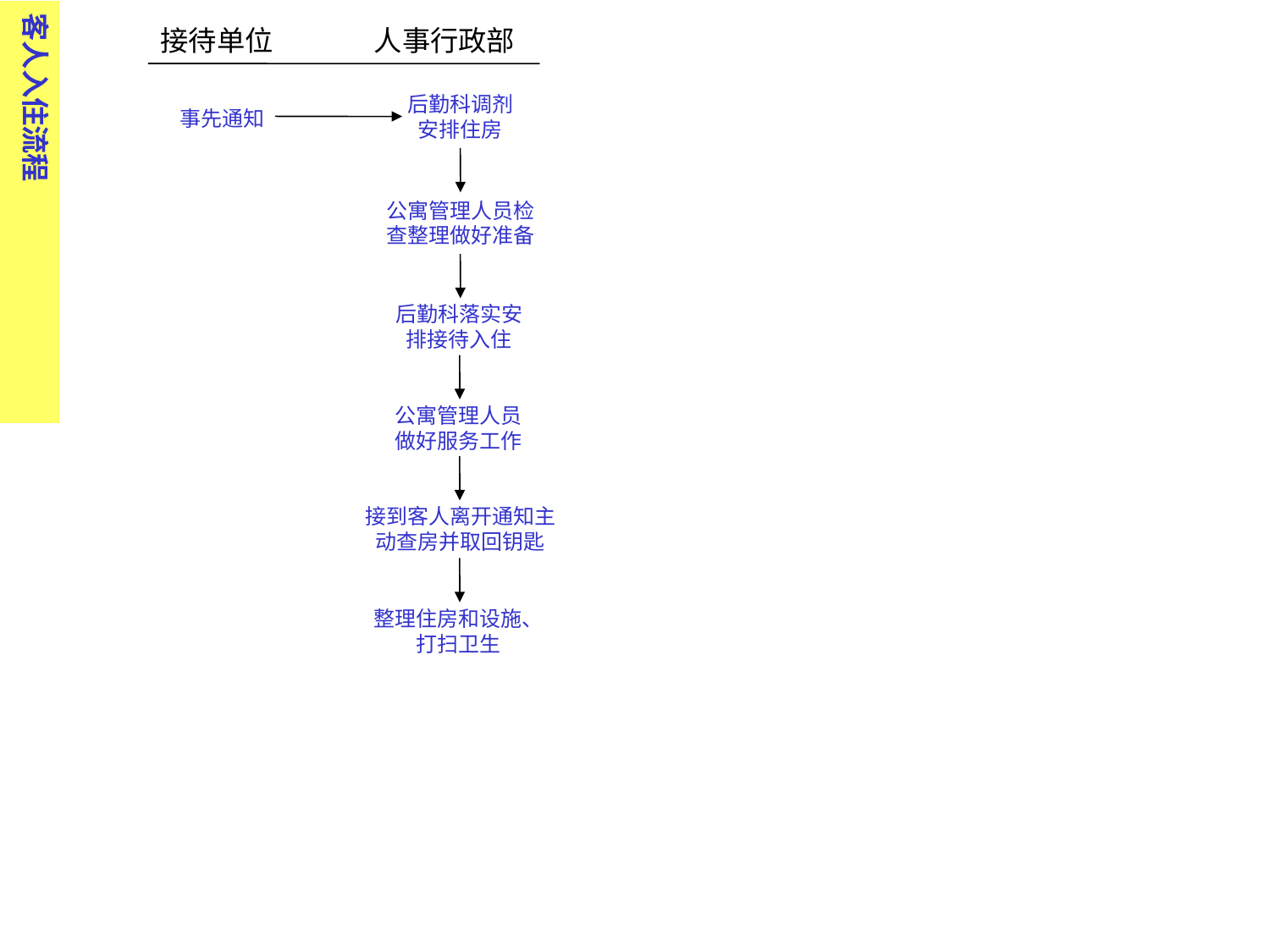

客人入住流程
接待单位                人事行政部

后勤科调剂安排住房
事先通知

公寓管理人员检查整理做好准备

后勤科落实安排接待入住

公寓管理人员做好服务工作

接到客人离开通知主动查房并取回钥匙

整理住房和设施、打扫卫生
39